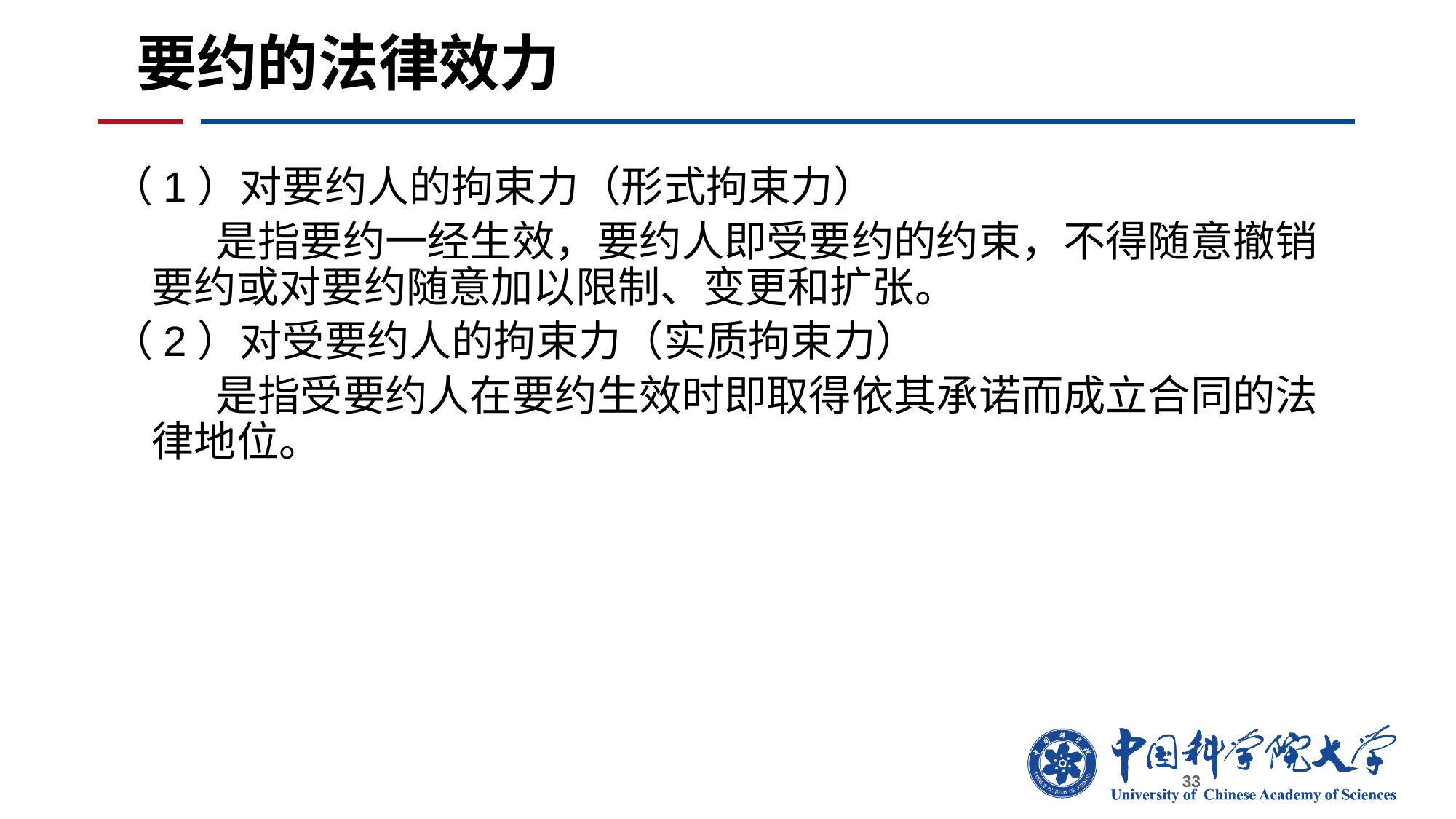

# 要约的法律效力
（1）对要约人的拘束力（形式拘束力）
          是指要约一经生效，要约人即受要约的约束，不得随意撤销要约或对要约随意加以限制、变更和扩张。
（2）对受要约人的拘束力（实质拘束力）
          是指受要约人在要约生效时即取得依其承诺而成立合同的法律地位。

33